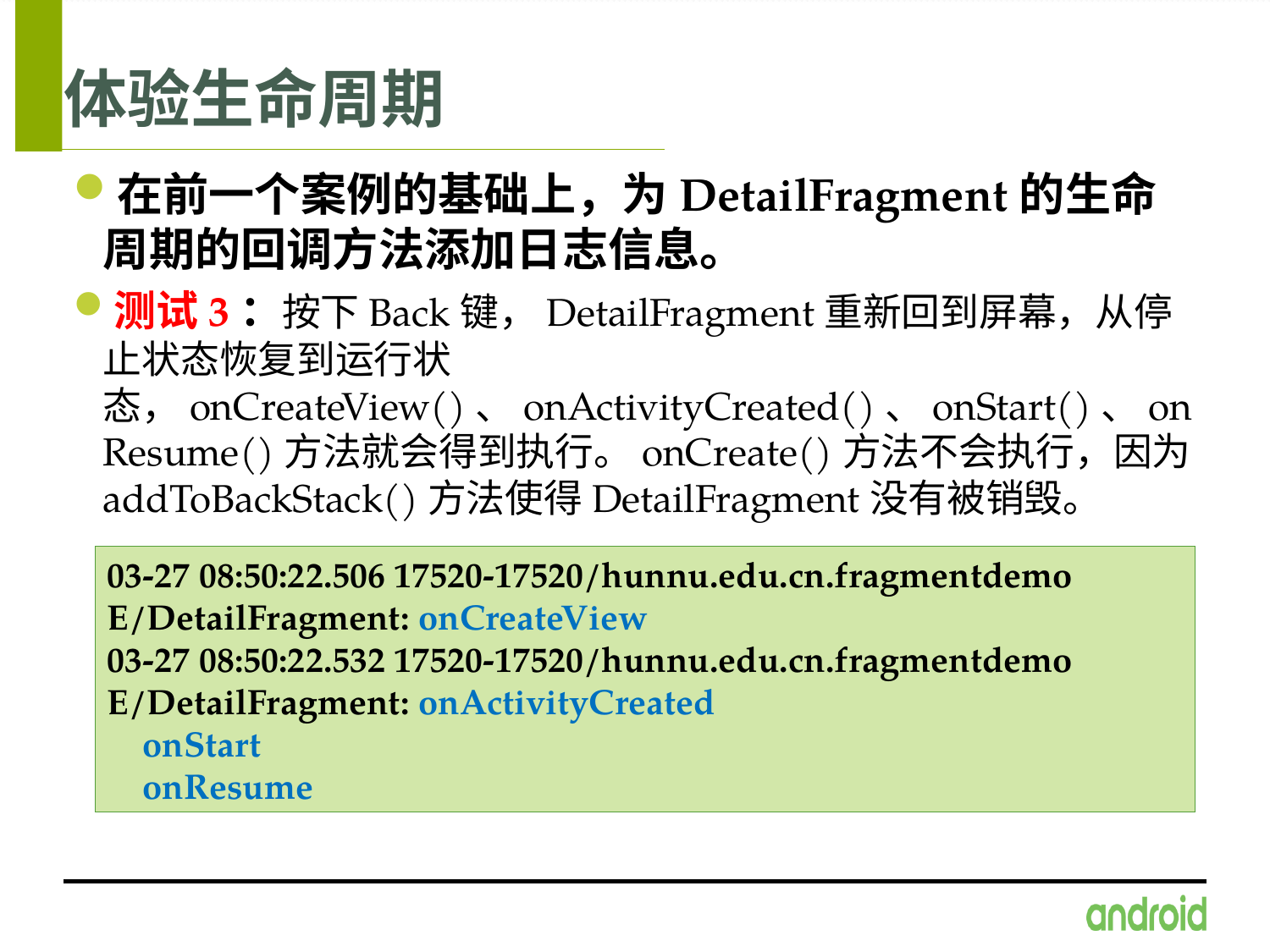

# 体验生命周期
在前一个案例的基础上，为DetailFragment的生命周期的回调方法添加日志信息。
测试3：按下Back键，DetailFragment重新回到屏幕，从停止状态恢复到运行状态，onCreateView()、onActivityCreated()、onStart()、onResume()方法就会得到执行。onCreate()方法不会执行，因为addToBackStack()方法使得DetailFragment没有被销毁。
03-27 08:50:22.506 17520-17520/hunnu.edu.cn.fragmentdemo E/DetailFragment: onCreateView
03-27 08:50:22.532 17520-17520/hunnu.edu.cn.fragmentdemo E/DetailFragment: onActivityCreated
    onStart
    onResume